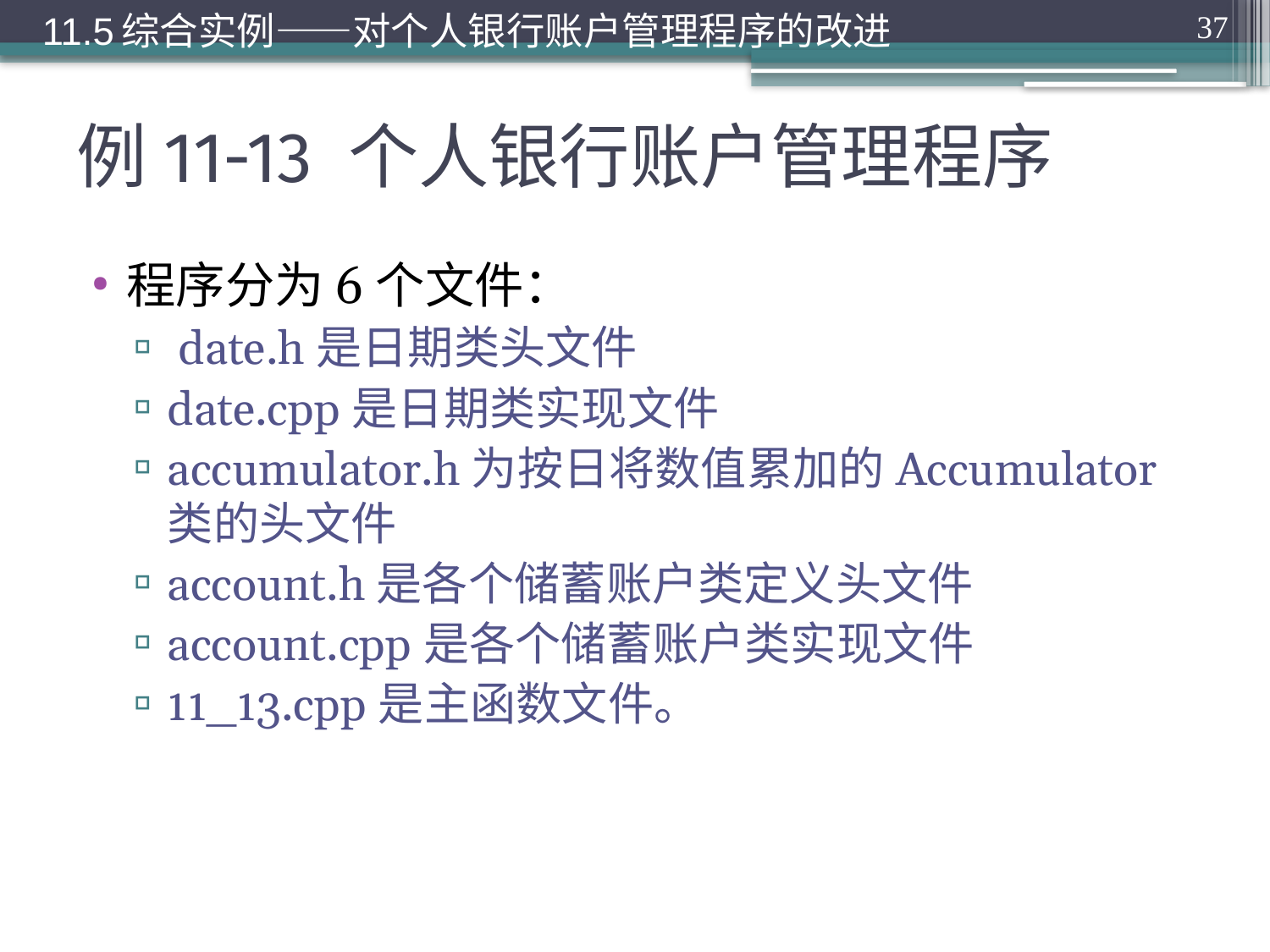

11.5综合实例——对个人银行账户管理程序的改进
37
# 例11-13 个人银行账户管理程序
程序分为6个文件：
 date.h是日期类头文件
date.cpp是日期类实现文件
accumulator.h为按日将数值累加的Accumulator类的头文件
account.h是各个储蓄账户类定义头文件
account.cpp是各个储蓄账户类实现文件
11_13.cpp是主函数文件。